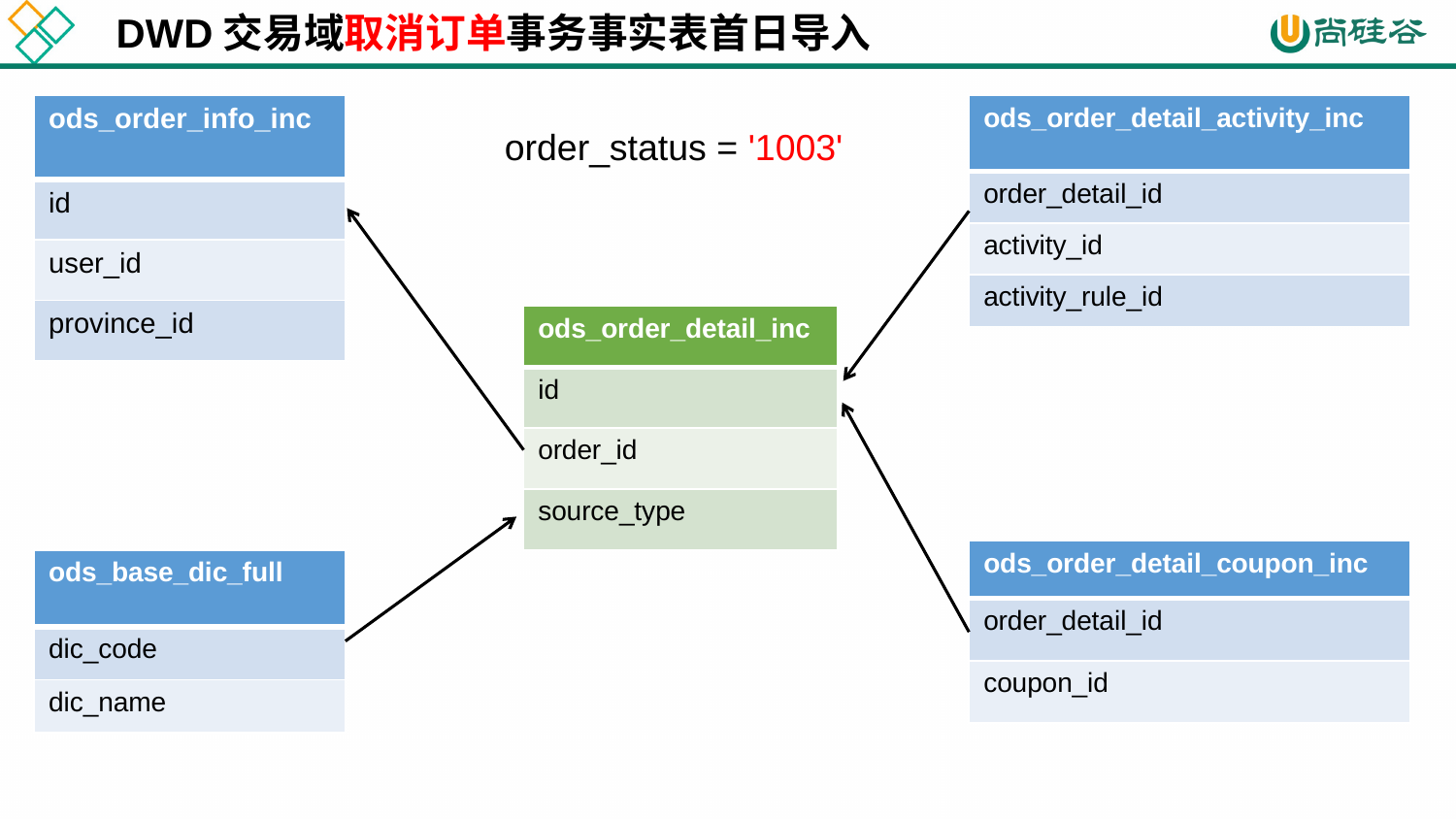

DWD交易域取消订单事务事实表首日导入
| ods\_order\_info\_inc |
| --- |
| id |
| user\_id |
| province\_id |
| ods\_order\_detail\_activity\_inc |
| --- |
| order\_detail\_id |
| activity\_id |
| activity\_rule\_id |
order_status = '1003'
| ods\_order\_detail\_inc |
| --- |
| id |
| order\_id |
| source\_type |
| ods\_order\_detail\_coupon\_inc |
| --- |
| order\_detail\_id |
| coupon\_id |
| ods\_base\_dic\_full |
| --- |
| dic\_code |
| dic\_name |